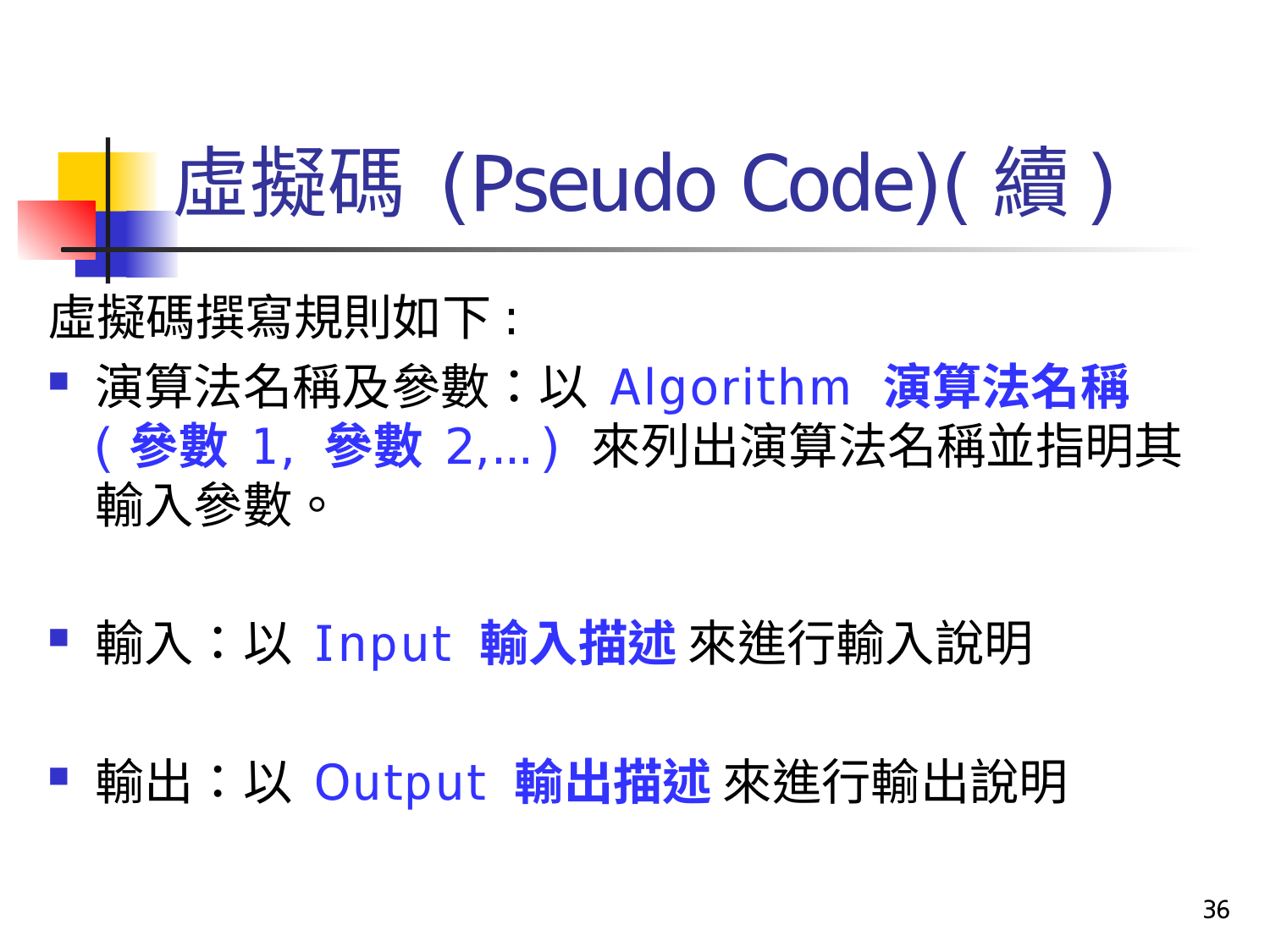

# 虛擬碼 (Pseudo Code)(續)
虛擬碼撰寫規則如下:
演算法名稱及參數：以 Algorithm 演算法名稱 (參數 1, 參數 2,…) 來列出演算法名稱並指明其輸入參數。

輸入：以 Input 輸入描述 來進行輸入說明

輸出：以 Output 輸出描述 來進行輸出說明

36